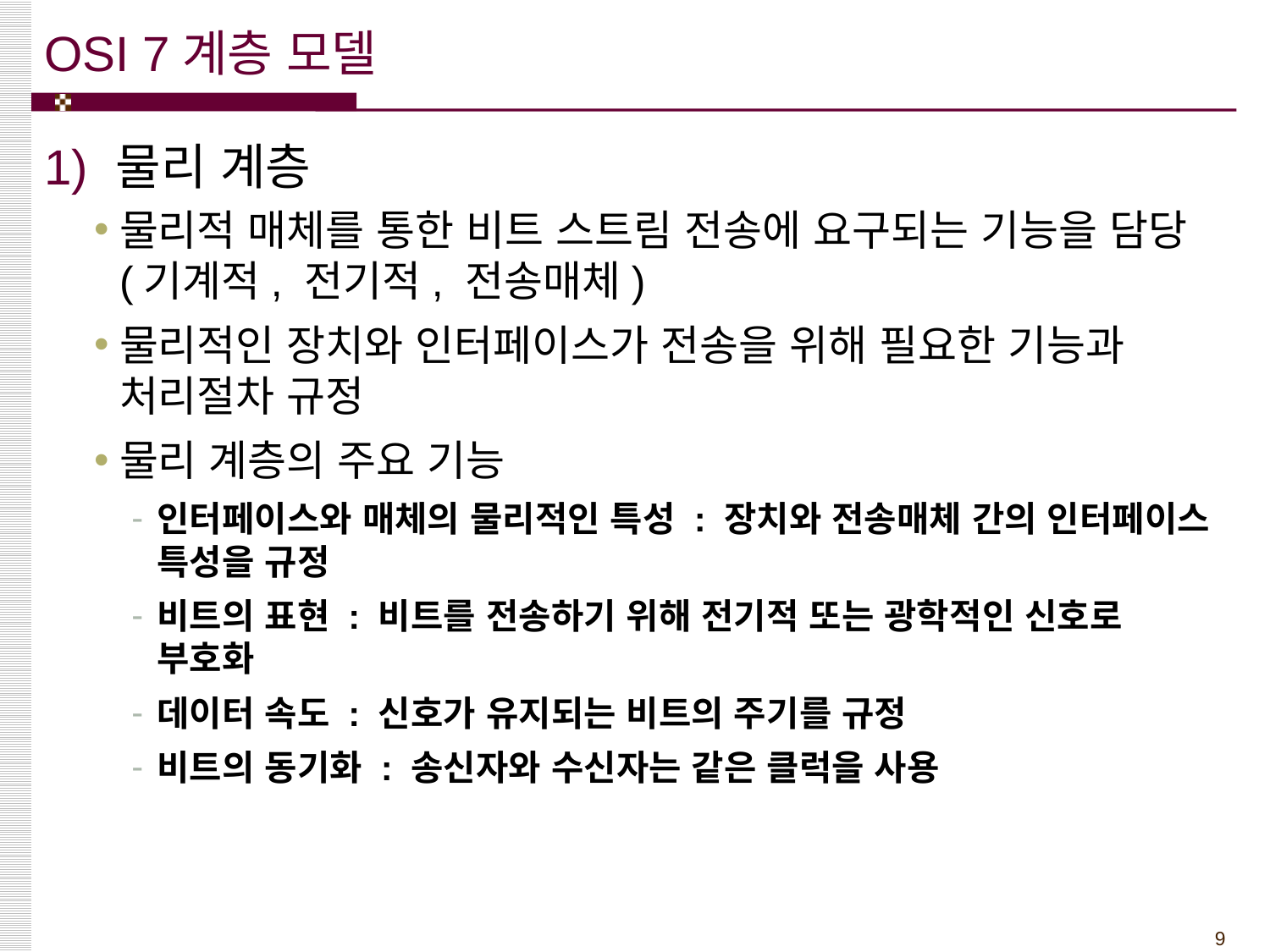

# OSI 7계층 모델
물리 계층
물리적 매체를 통한 비트 스트림 전송에 요구되는 기능을 담당 (기계적, 전기적, 전송매체)
물리적인 장치와 인터페이스가 전송을 위해 필요한 기능과 처리절차 규정
물리 계층의 주요 기능
인터페이스와 매체의 물리적인 특성 : 장치와 전송매체 간의 인터페이스 특성을 규정
비트의 표현 : 비트를 전송하기 위해 전기적 또는 광학적인 신호로 부호화
데이터 속도 : 신호가 유지되는 비트의 주기를 규정
비트의 동기화 : 송신자와 수신자는 같은 클럭을 사용